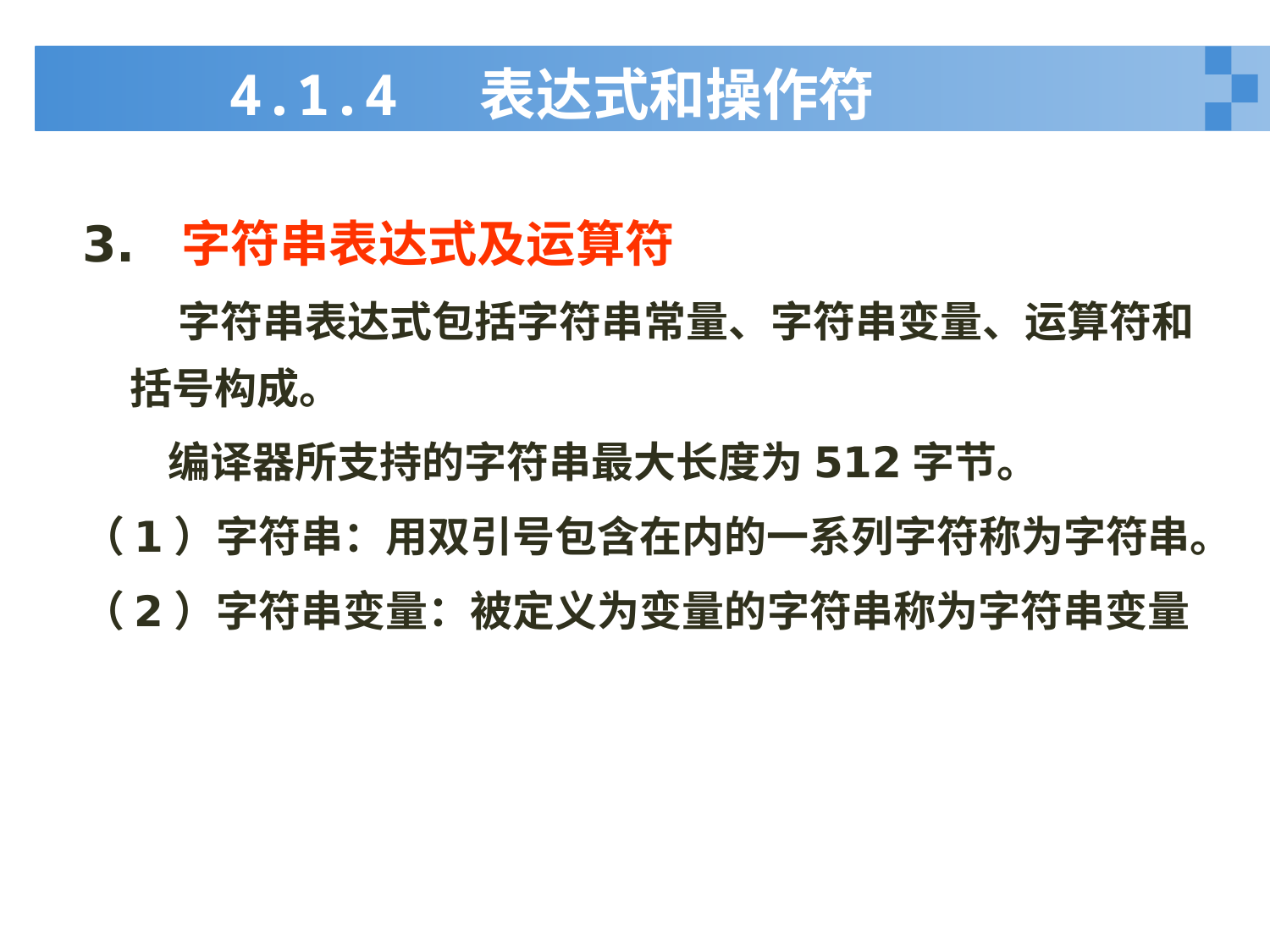

# 4.1.4  表达式和操作符
3.  字符串表达式及运算符
         字符串表达式包括字符串常量、字符串变量、运算符和括号构成。
        编译器所支持的字符串最大长度为512字节。
（1）字符串：用双引号包含在内的一系列字符称为字符串。
（2）字符串变量：被定义为变量的字符串称为字符串变量